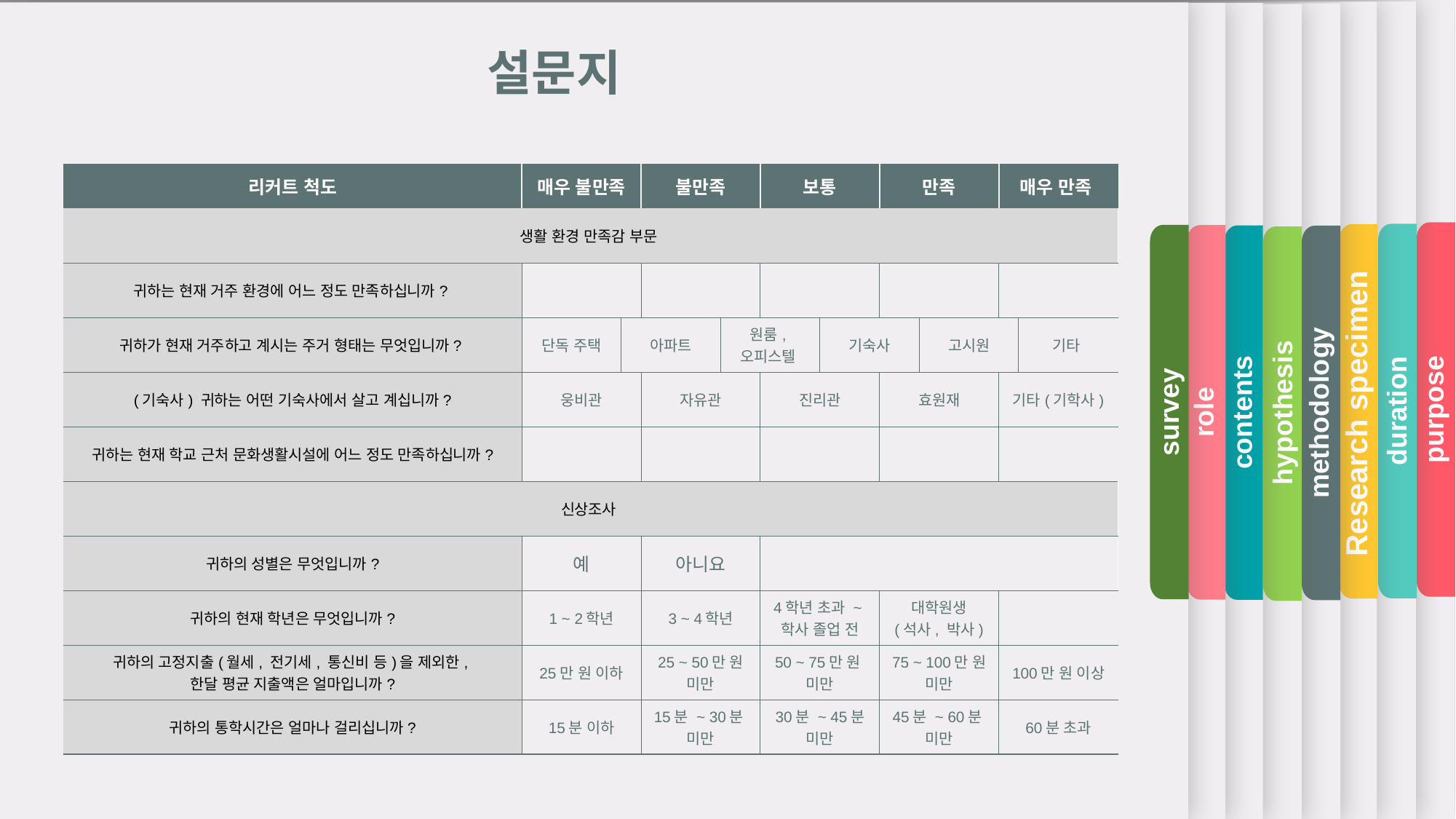

purpose

duration

Research specimen

survey

role

contents

methodology

hypothesis
설문지
| 리커트 척도 | 매우 불만족 |  | 불만족 |  | 보통 |  | 만족 |  | 매우 만족 |  |
| --- | --- | --- | --- | --- | --- | --- | --- | --- | --- | --- |
| 생활 환경 만족감 부문 |  |  |  |  |  |  |  |  |  |  |
| 귀하는 현재 거주 환경에 어느 정도 만족하십니까? |  |  |  |  |  |  |  |  |  |  |
| 귀하가 현재 거주하고 계시는 주거 형태는 무엇입니까? | 단독 주택 | 아파트 |  | 원룸, 오피스텔 |  | 기숙사 |  | 고시원 |  | 기타 |
| (기숙사) 귀하는 어떤 기숙사에서 살고 계십니까? | 웅비관 |  | 자유관 |  | 진리관 |  | 효원재 |  | 기타(기학사) |  |
| 귀하는 현재 학교 근처 문화생활시설에 어느 정도 만족하십니까? |  |  |  |  |  |  |  |  |  |  |
| 신상조사 |  |  |  |  |  |  |  |  |  |  |
| 귀하의 성별은 무엇입니까? | 예 |  | 아니요 |  |  |  |  |  |  |  |
| 귀하의 현재 학년은 무엇입니까? | 1 ~ 2학년 |  | 3 ~ 4학년 |  | 4학년 초과 ~ 학사 졸업 전 |  | 대학원생 (석사, 박사) |  |  |  |
| 귀하의 고정지출(월세, 전기세, 통신비 등)을 제외한, 한달 평균 지출액은 얼마입니까? | 25만 원 이하 |  | 25 ~ 50만 원 미만 |  | 50 ~ 75만 원 미만 |  | 75 ~ 100만 원 미만 |  | 100만 원 이상 |  |
| 귀하의 통학시간은 얼마나 걸리십니까? | 15분 이하 |  | 15분 ~ 30분 미만 |  | 30분 ~ 45분 미만 |  | 45분 ~ 60분 미만 |  | 60분 초과 |  |